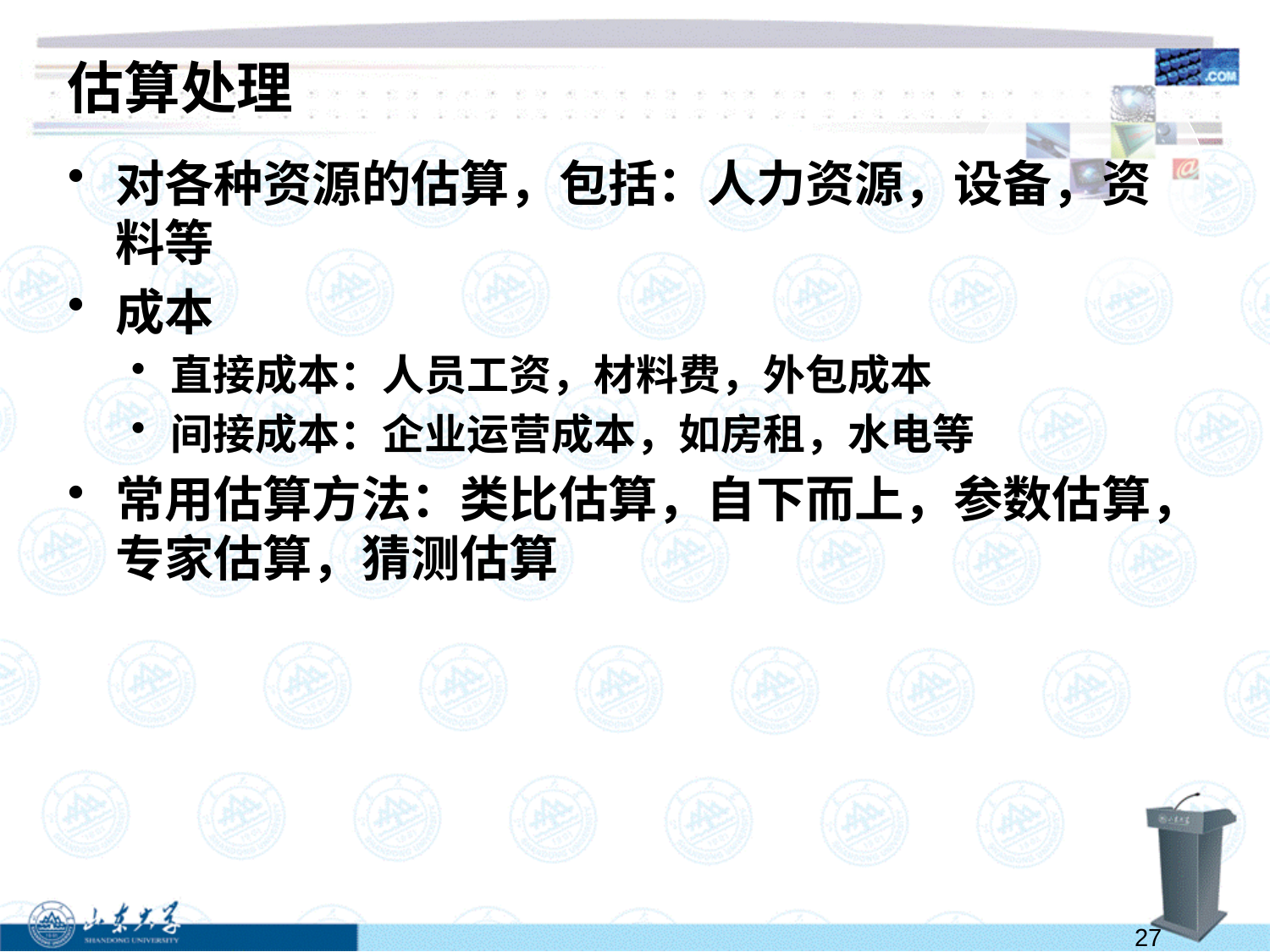

# 估算处理
对各种资源的估算，包括：人力资源，设备，资料等
成本
直接成本：人员工资，材料费，外包成本
间接成本：企业运营成本，如房租，水电等
常用估算方法：类比估算，自下而上，参数估算，专家估算，猜测估算
27